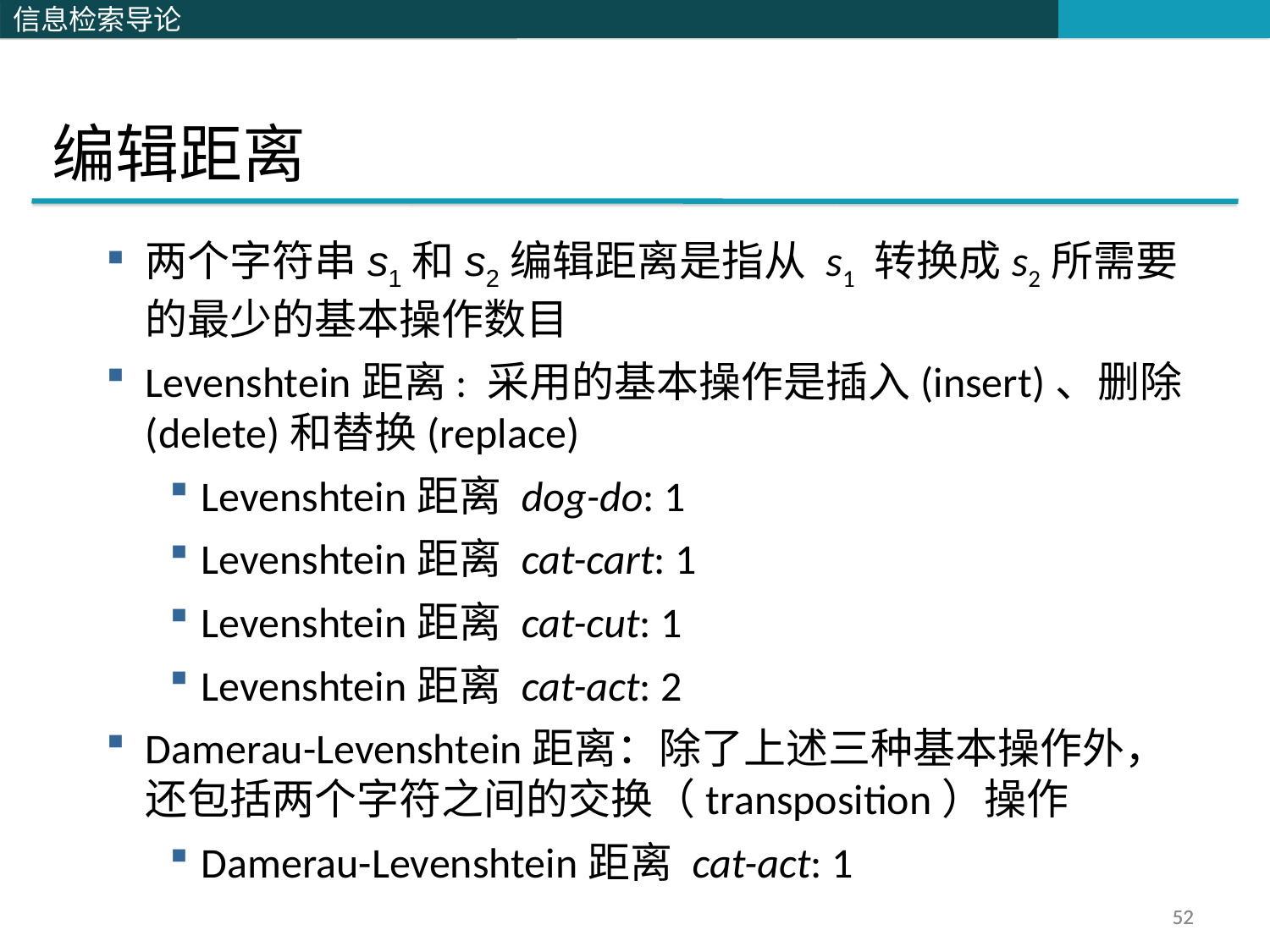

编辑距离
#

两个字符串s1和s2编辑距离是指从 s1 转换成s2所需要的最少的基本操作数目
Levenshtein距离: 采用的基本操作是插入(insert)、删除(delete)和替换(replace)
Levenshtein距离 dog-do: 1
Levenshtein距离 cat-cart: 1
Levenshtein距离 cat-cut: 1
Levenshtein距离 cat-act: 2
Damerau-Levenshtein距离：除了上述三种基本操作外，还包括两个字符之间的交换（transposition）操作
Damerau-Levenshtein距离 cat-act: 1
52
52